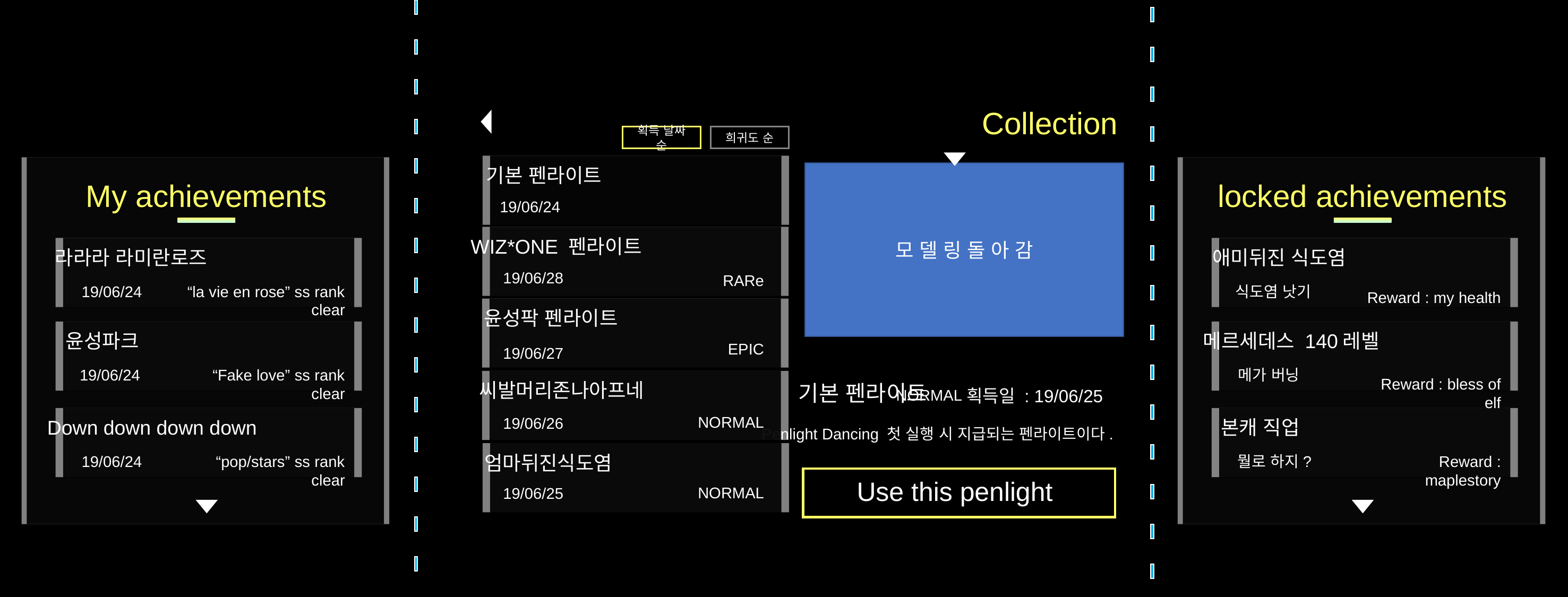

Collection

획득 날짜 순
희귀도 순

기본 펜라이트
모 델 링 돌 아 감

My achievements
locked achievements
19/06/24

WIZ*ONE 펜라이트

라라라 라미란로즈
애미뒤진 식도염

19/06/28
RARe
19/06/24
“la vie en rose” ss rank clear
식도염 낫기

Reward : my health

윤성팍 펜라이트

윤성파크
메르세데스 140레벨

EPIC
19/06/25
19/06/25
19/06/27

19/06/24
“Fake love” ss rank clear
메가 버닝

Reward : bless of elf

씨발머리존나아프네
기본 펜라이트
획득일 : 19/06/25
NORMAL

NORMAL
19/06/26
Down down down down
본캐 직업
Penlight Dancing 첫 실행 시 지급되는 펜라이트이다.

엄마뒤진식도염

19/06/24
“pop/stars” ss rank clear
뭘로 하지?
Reward : maplestory

Use this penlight

NORMAL
19/06/25